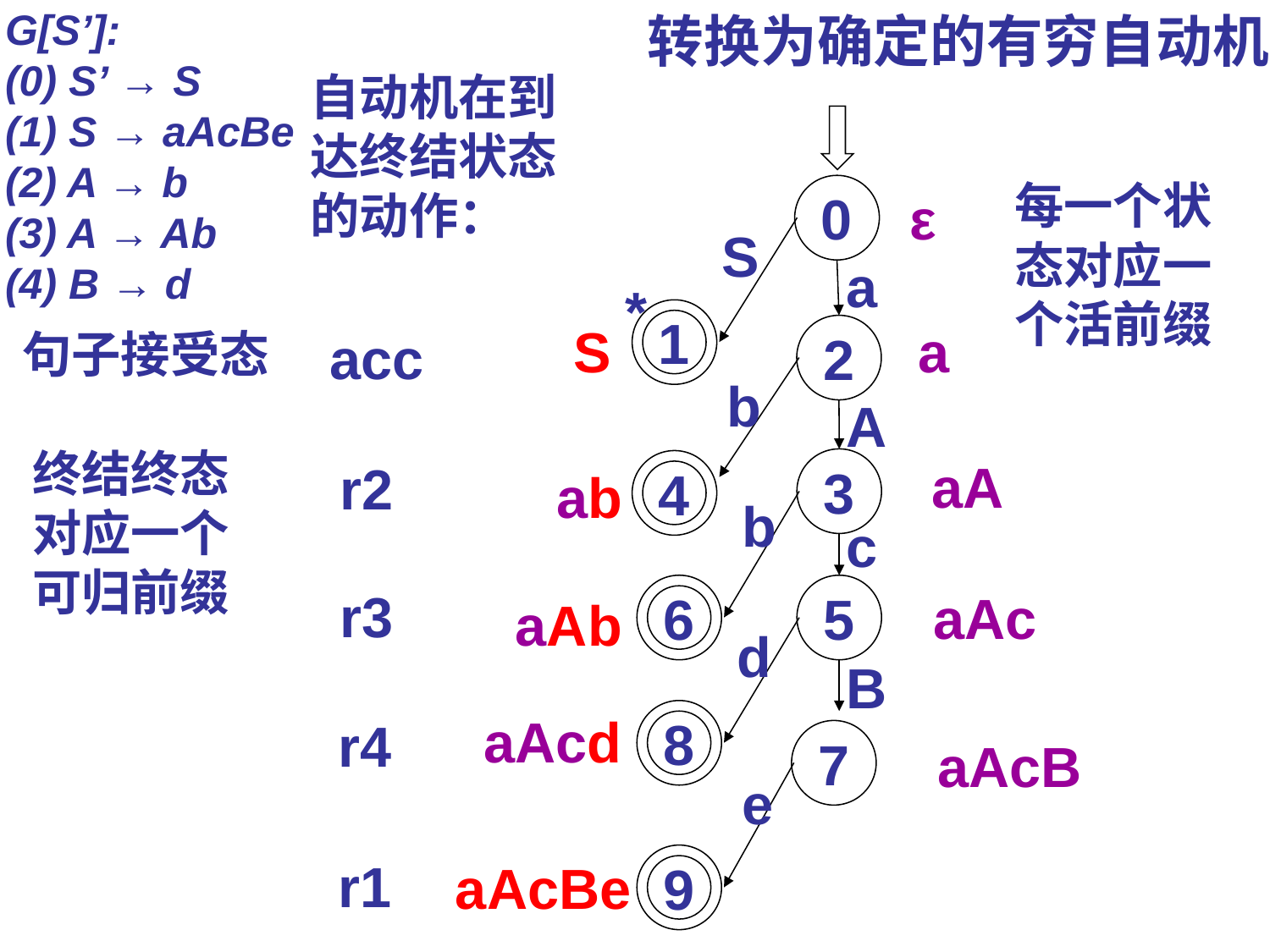

转换为确定的有穷自动机
G[S’]:
(0) S’ → S
(1) S → aAcBe
(2) A → b
(3) A → Ab
(4) B → d
自动机在到达终结状态的动作：

每一个状态对应一个活前缀
0
ε
S
a
*

1
a
S
2
acc
句子接受态
b
A
终结终态
对应一个
可归前缀
aA
r2
3

4
ab
b
c
r3

6
5
aAc
aAb
d
B
aAcd

8
r4
7
aAcB
e
r1

9
aAcBe